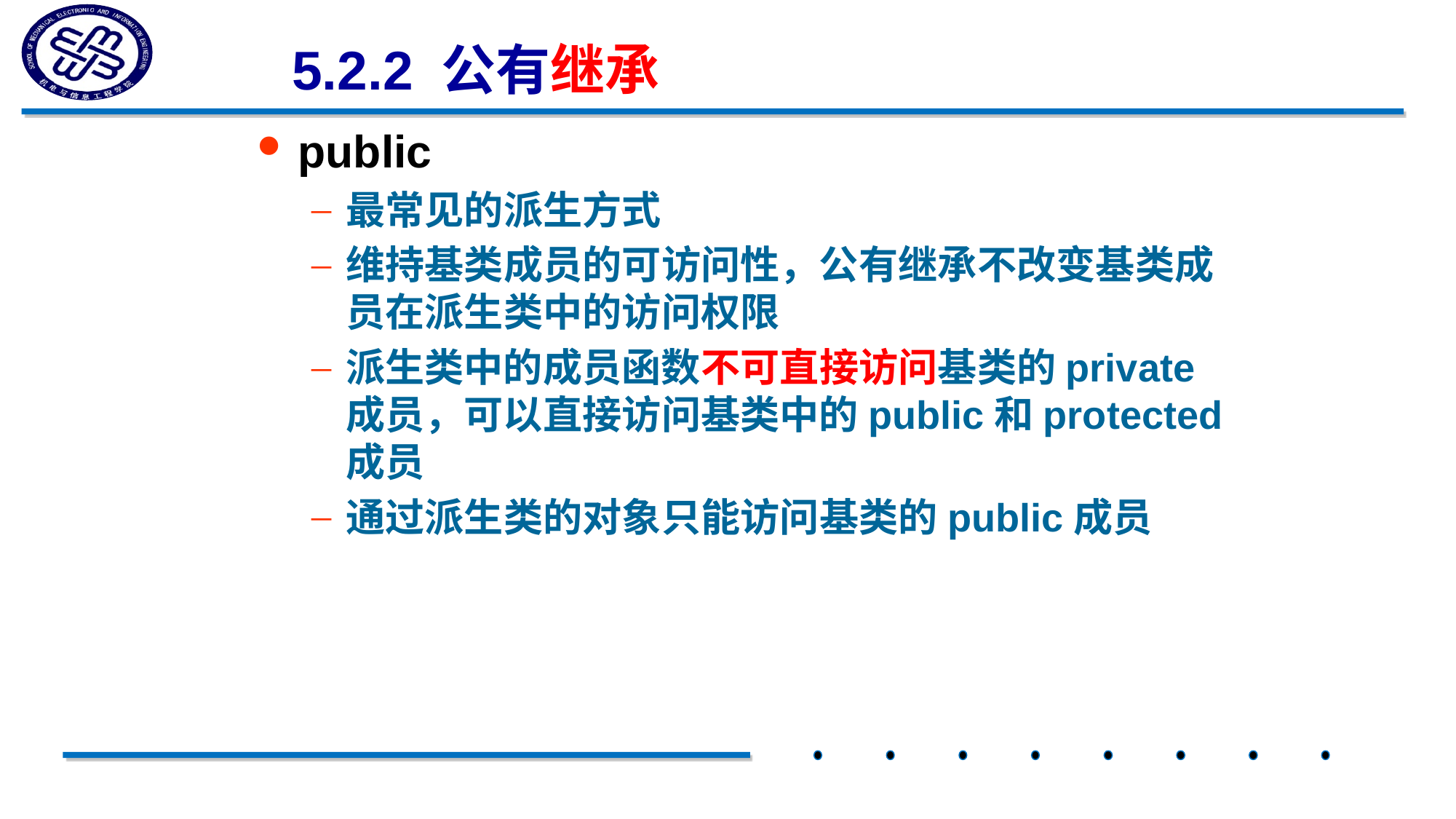

# 5.2.2 公有继承
public
最常见的派生方式
维持基类成员的可访问性，公有继承不改变基类成员在派生类中的访问权限
派生类中的成员函数不可直接访问基类的private成员，可以直接访问基类中的public和protected成员
通过派生类的对象只能访问基类的public成员